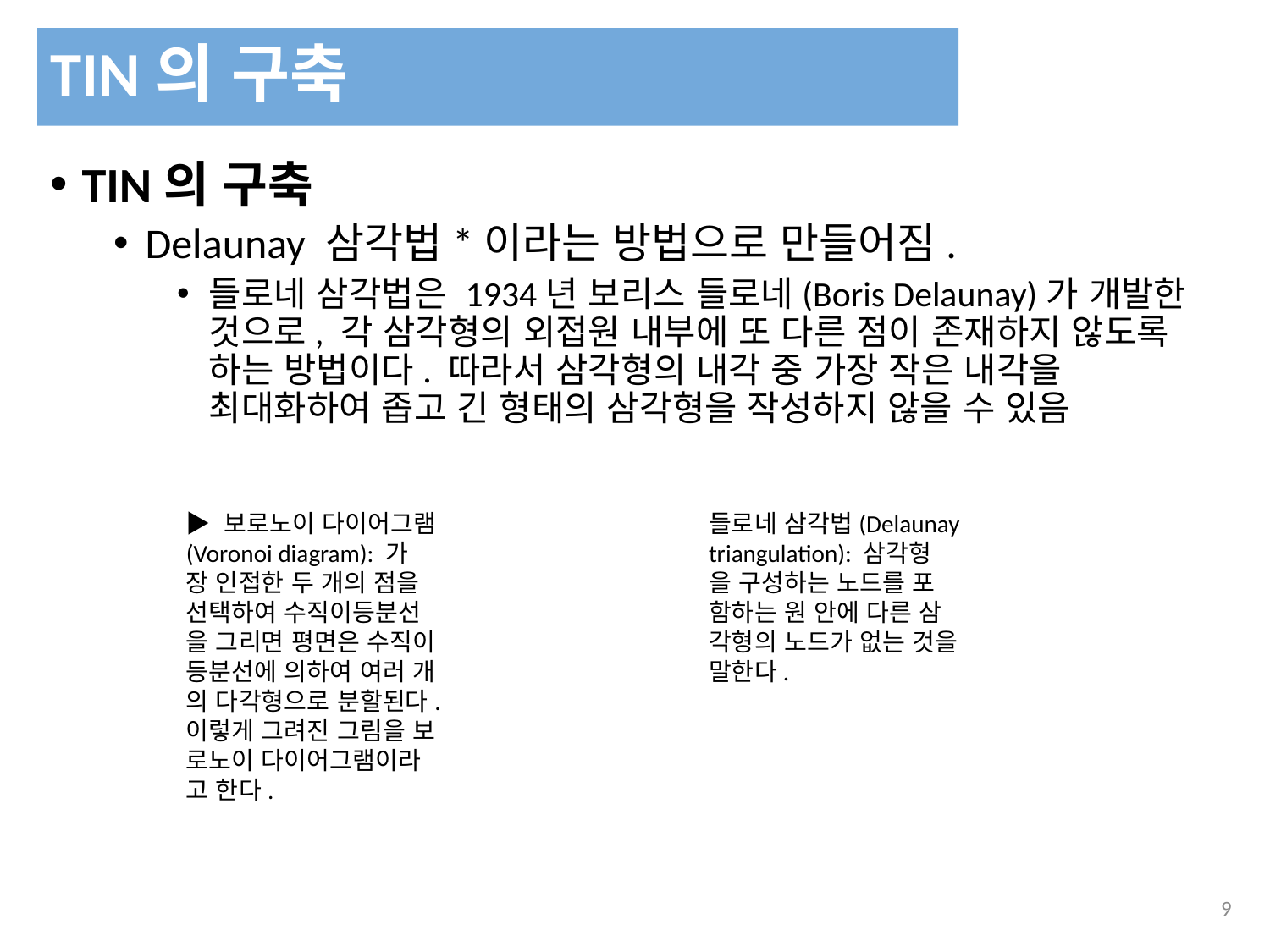

TIN의 구축
TIN의 구축
Delaunay 삼각법*이라는 방법으로 만들어짐.
들로네 삼각법은 1934년 보리스 들로네(Boris Delaunay)가 개발한 것으로, 각 삼각형의 외접원 내부에 또 다른 점이 존재하지 않도록 하는 방법이다. 따라서 삼각형의 내각 중 가장 작은 내각을 최대화하여 좁고 긴 형태의 삼각형을 작성하지 않을 수 있음
▶ 보로노이 다이어그램
(Voronoi diagram): 가
장 인접한 두 개의 점을
선택하여 수직이등분선
을 그리면 평면은 수직이
등분선에 의하여 여러 개
의 다각형으로 분할된다.
이렇게 그려진 그림을 보
로노이 다이어그램이라
고 한다.
들로네 삼각법(Delaunay
triangulation): 삼각형
을 구성하는 노드를 포
함하는 원 안에 다른 삼
각형의 노드가 없는 것을
말한다.
9